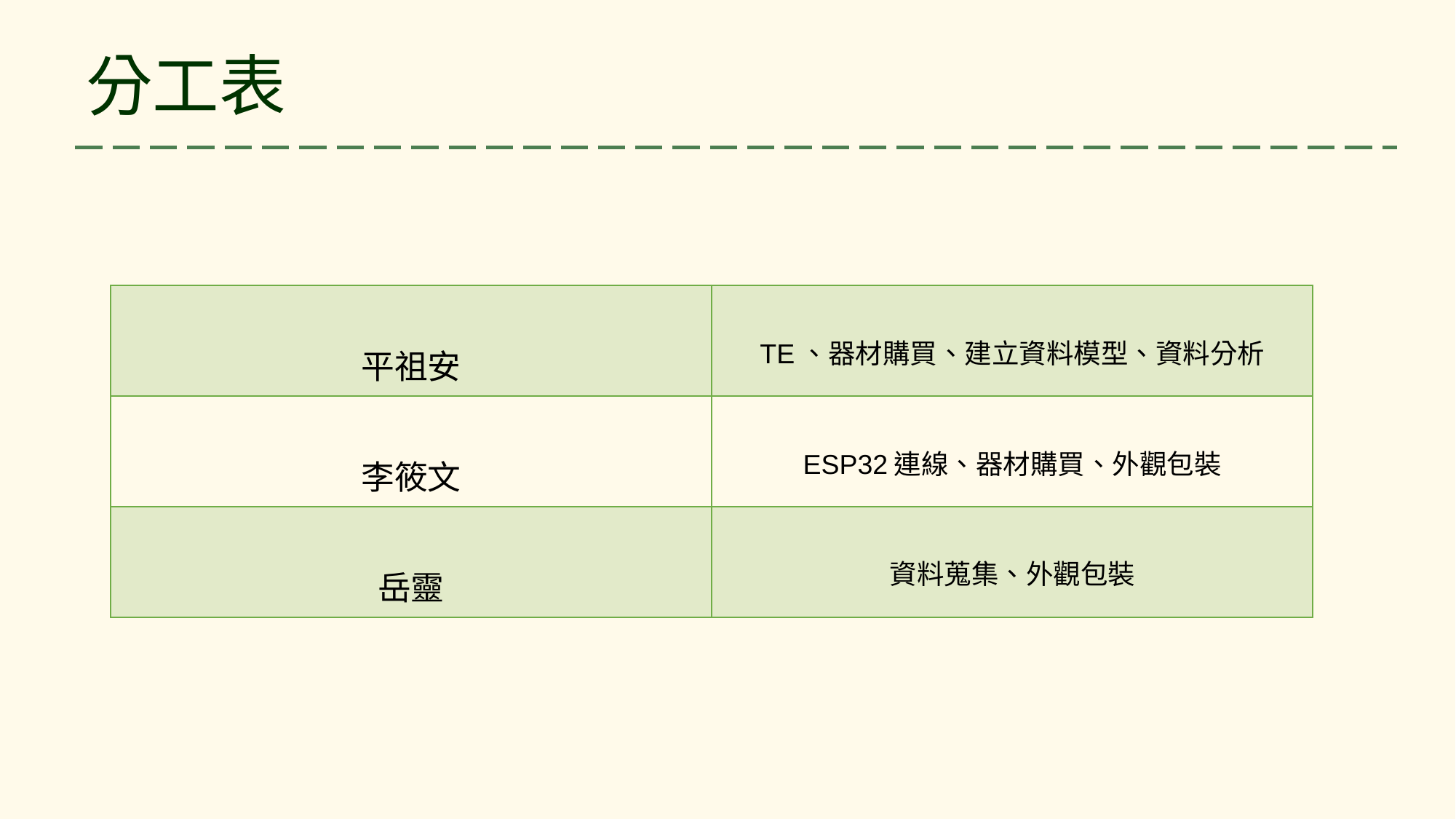

分工表
| 平祖安 | TE、器材購買、建立資料模型、資料分析 |
| --- | --- |
| 李筱文 | ESP32連線、器材購買、外觀包裝 |
| 岳靈 | 資料蒐集、外觀包裝 |